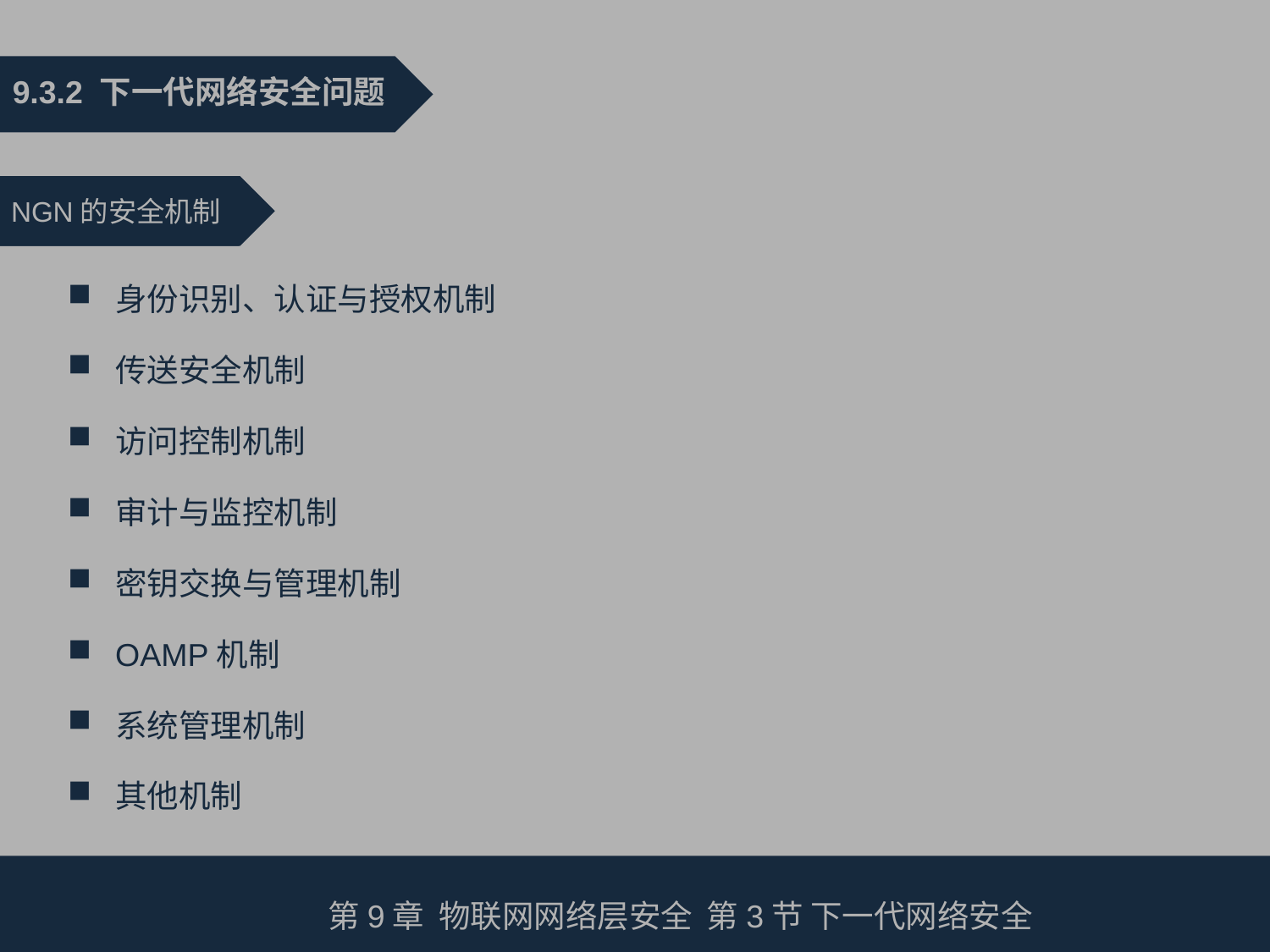

9.3.2 下一代网络安全问题
NGN的安全机制
身份识别、认证与授权机制
传送安全机制
访问控制机制
审计与监控机制
密钥交换与管理机制
OAMP机制
系统管理机制
其他机制
第9章  物联网网络层安全  第3节 下一代网络安全